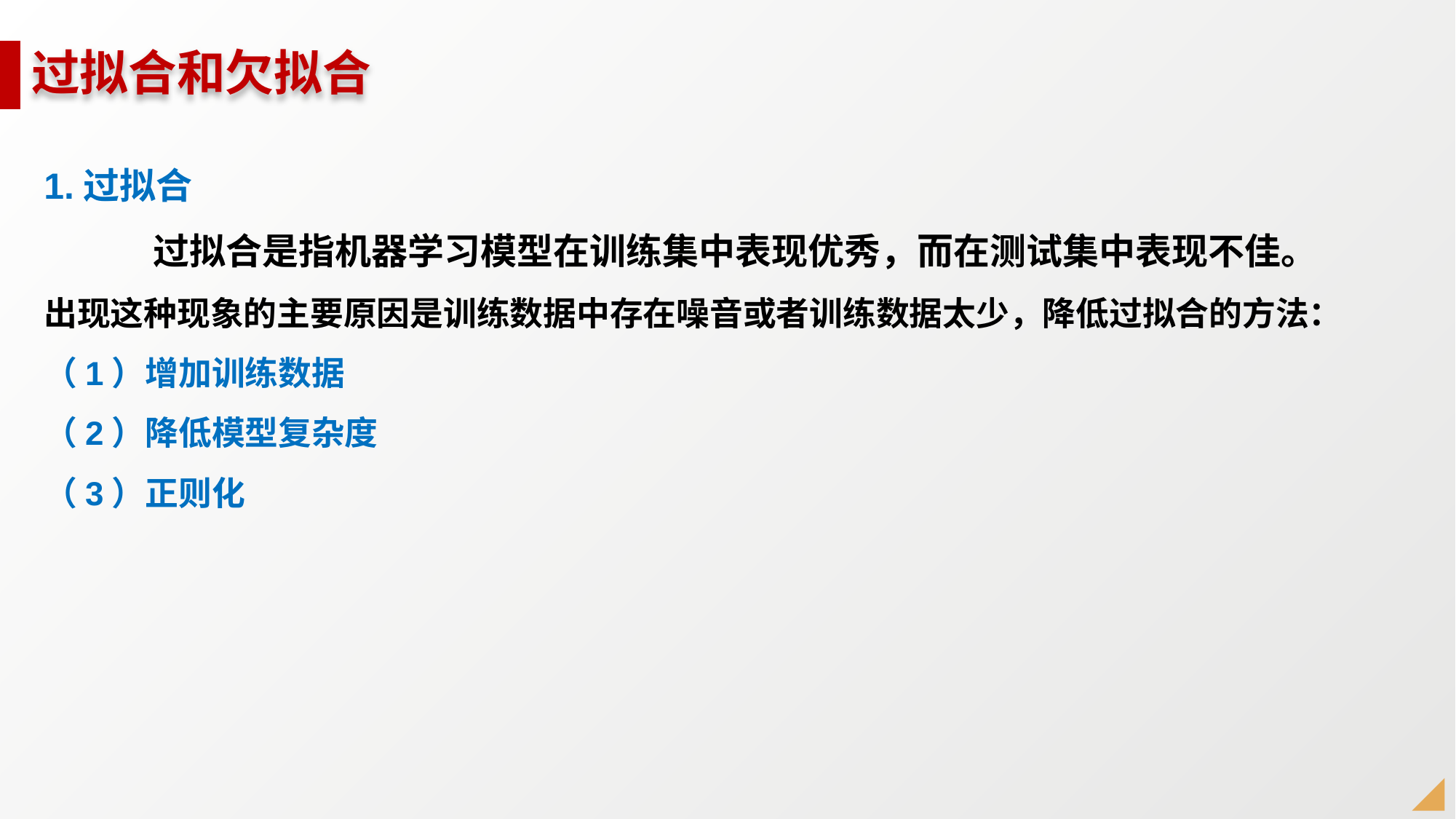

# 过拟合和欠拟合
1.过拟合
	过拟合是指机器学习模型在训练集中表现优秀，而在测试集中表现不佳。
出现这种现象的主要原因是训练数据中存在噪音或者训练数据太少，降低过拟合的方法：
（1）增加训练数据
（2）降低模型复杂度
（3）正则化